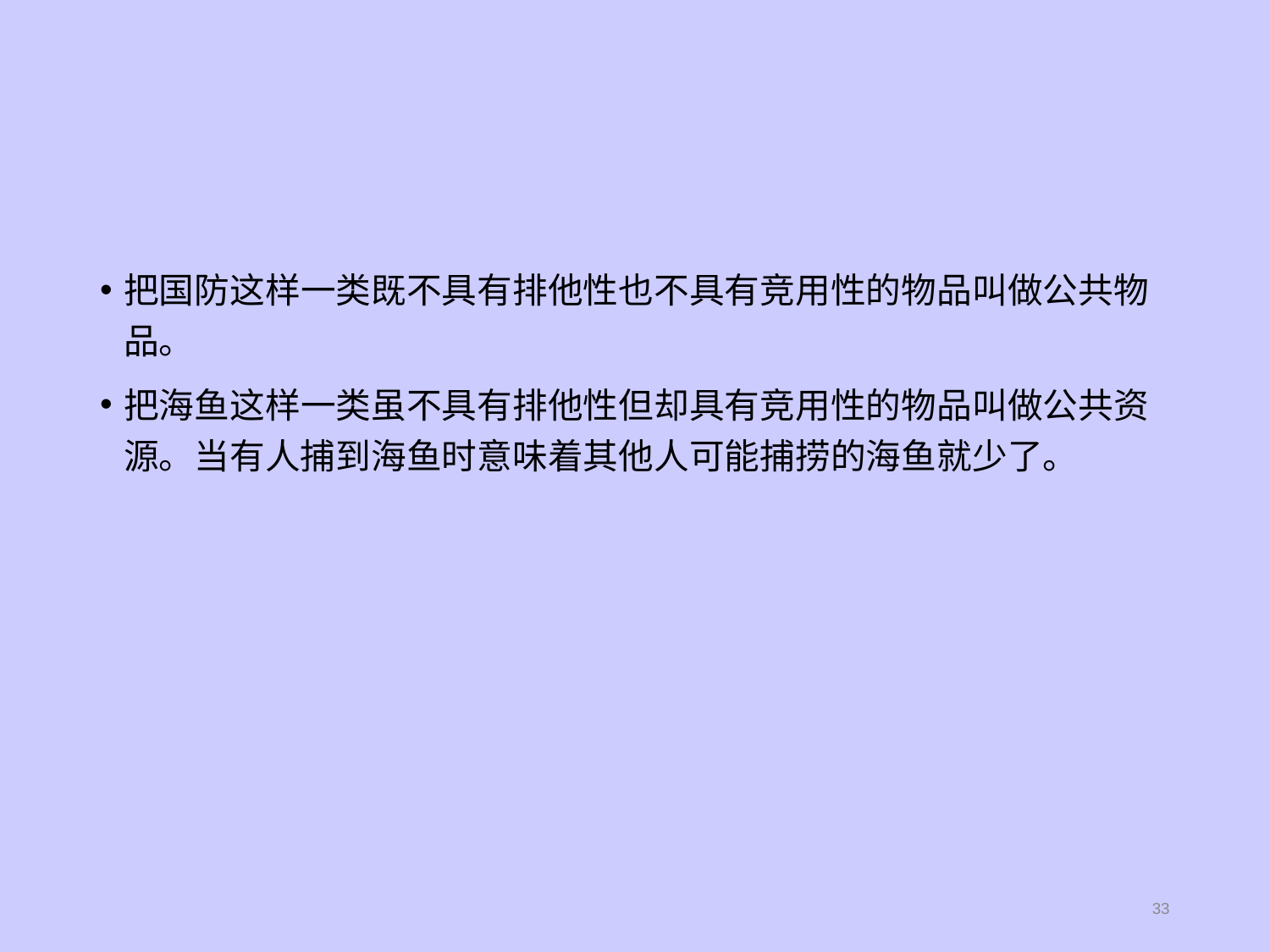

#
把国防这样一类既不具有排他性也不具有竞用性的物品叫做公共物品。
把海鱼这样一类虽不具有排他性但却具有竞用性的物品叫做公共资源。当有人捕到海鱼时意味着其他人可能捕捞的海鱼就少了。

33